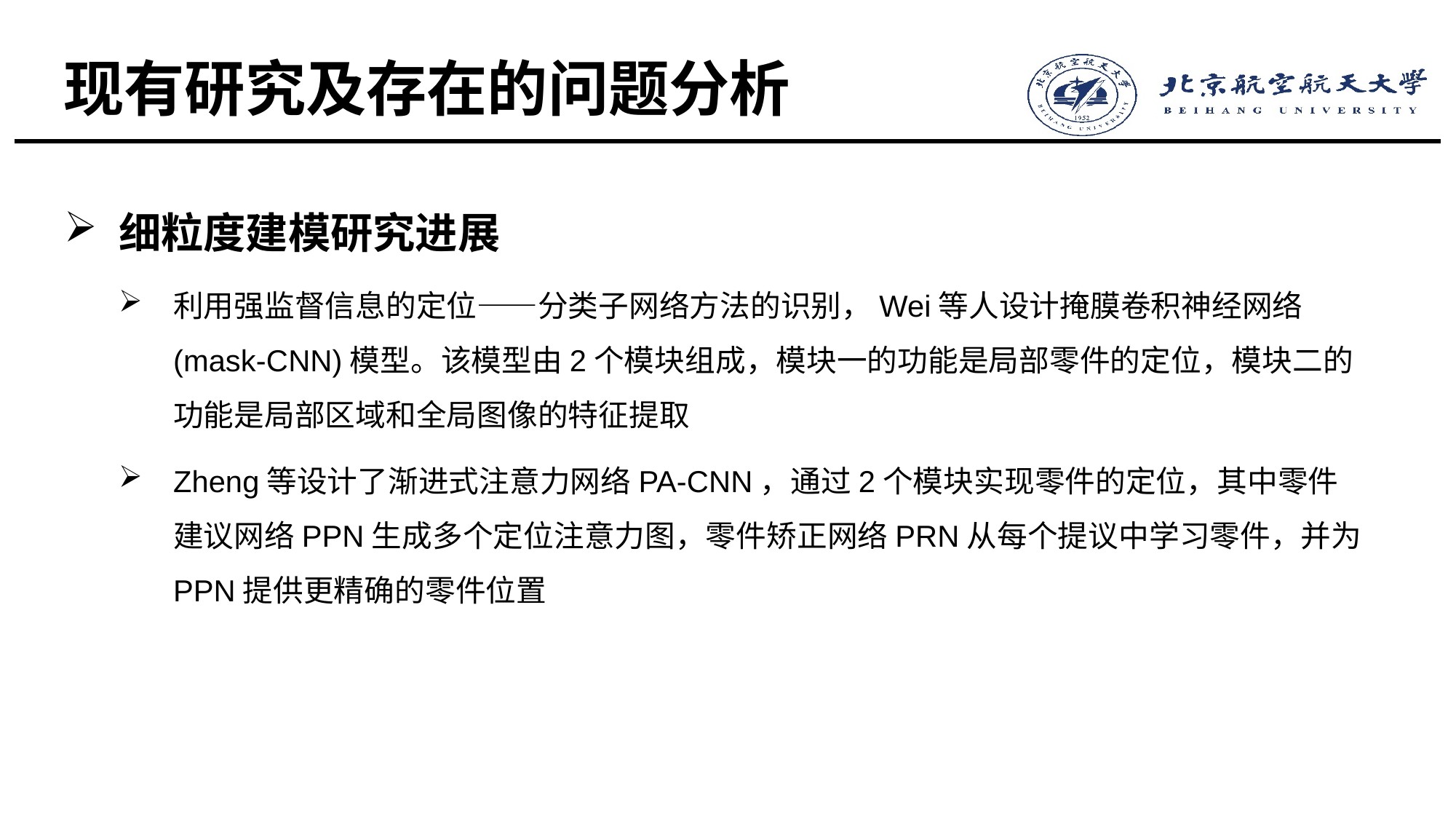

# 现有研究及存在的问题分析
细粒度建模研究进展
利用强监督信息的定位——分类子网络方法的识别，Wei等人设计掩膜卷积神经网络(mask-CNN)模型。该模型由2个模块组成，模块一的功能是局部零件的定位，模块二的功能是局部区域和全局图像的特征提取
Zheng等设计了渐进式注意力网络PA-CNN，通过2个模块实现零件的定位，其中零件建议网络PPN生成多个定位注意力图，零件矫正网络PRN从每个提议中学习零件，并为PPN提供更精确的零件位置

10